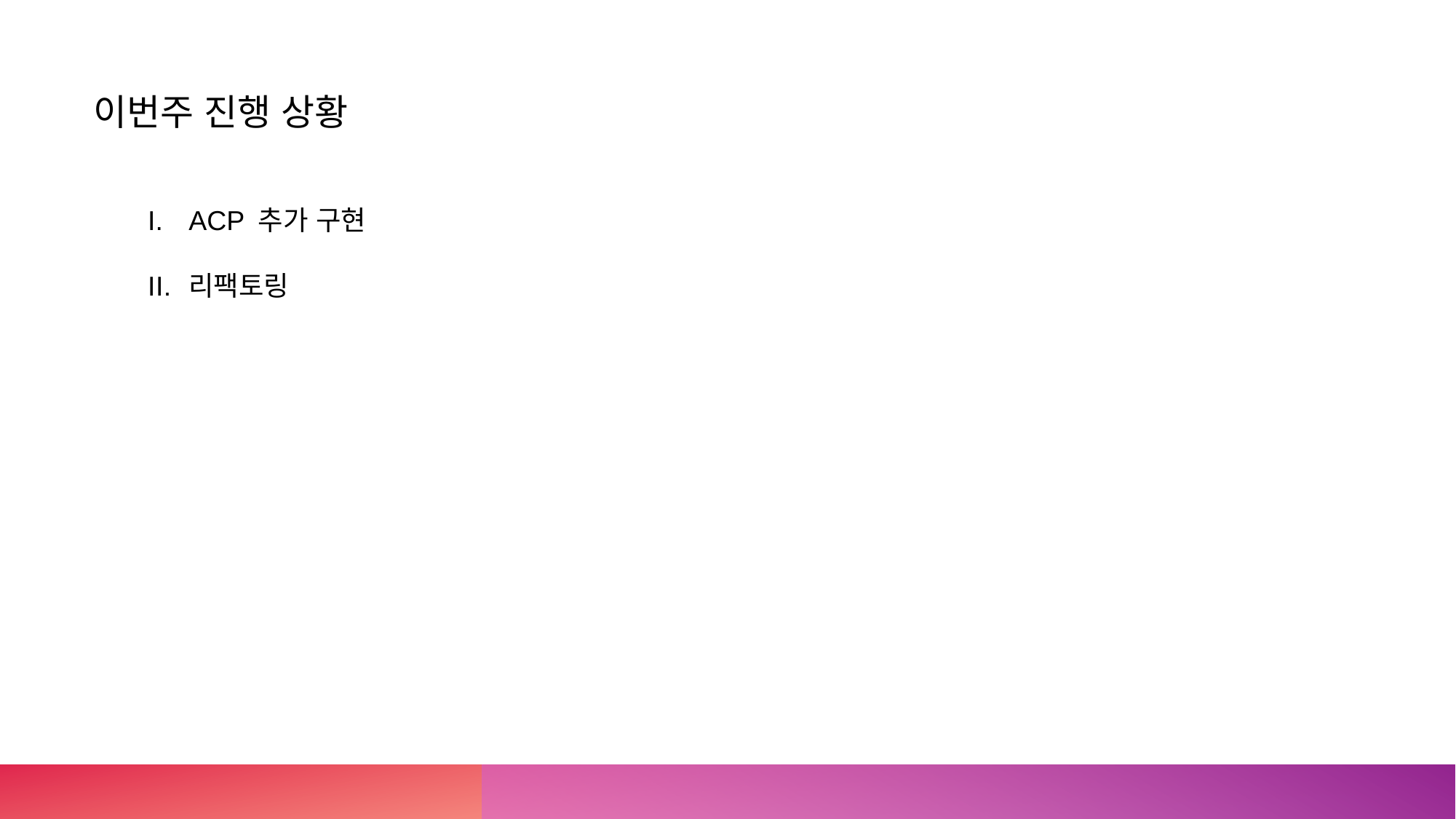

이번주 진행 상황
ACP 추가 구현

리팩토링